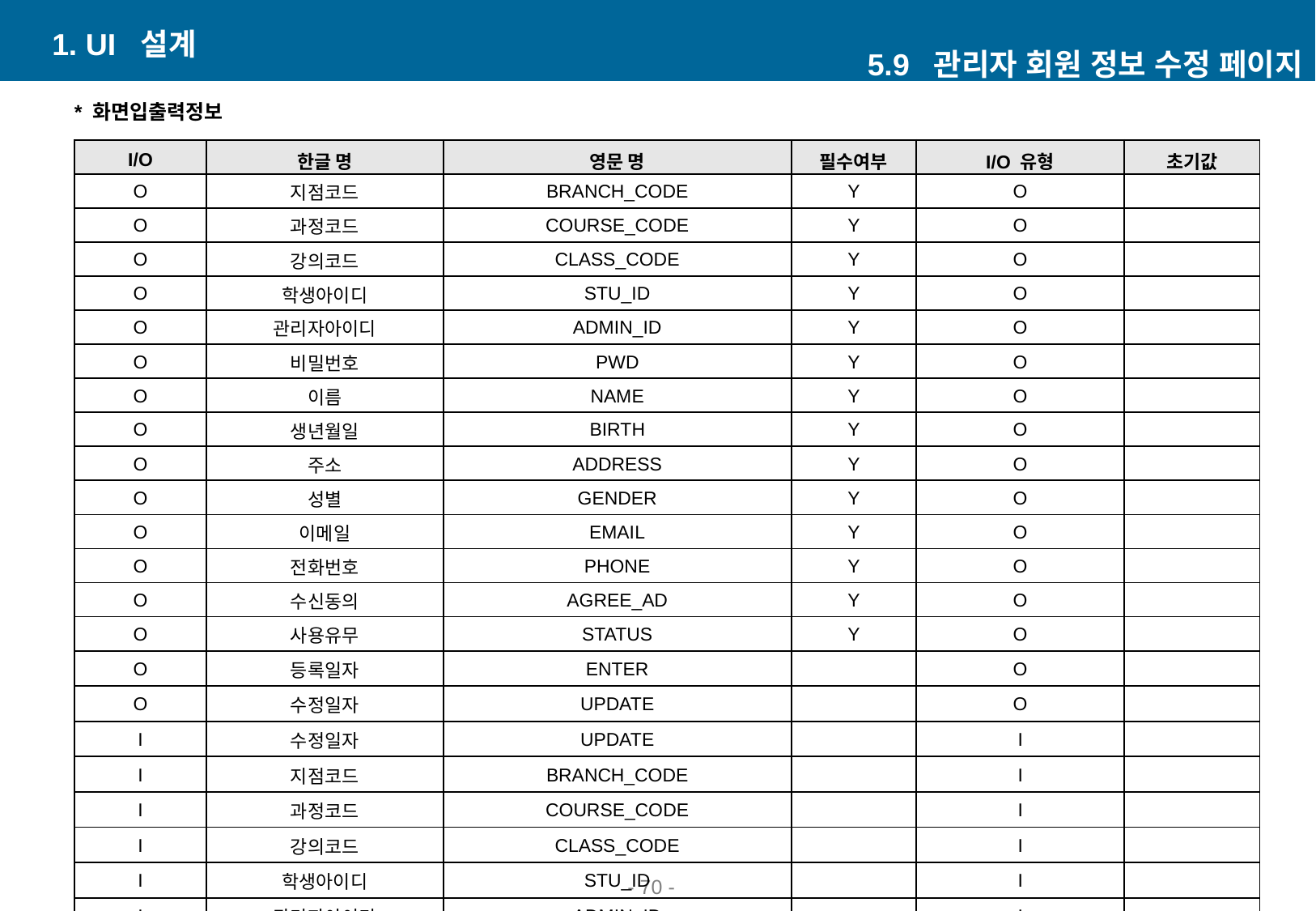

1. UI  설계
5.9  관리자 회원 정보 수정 페이지
* 화면입출력정보
| I/O | 한글 명 | 영문 명 | 필수여부 | I/O 유형 | 초기값 |
| --- | --- | --- | --- | --- | --- |
| O | 지점코드 | BRANCH\_CODE | Y | O |  |
| O | 과정코드 | COURSE\_CODE | Y | O |  |
| O | 강의코드 | CLASS\_CODE | Y | O |  |
| O | 학생아이디 | STU\_ID | Y | O |  |
| O | 관리자아이디 | ADMIN\_ID | Y | O |  |
| O | 비밀번호 | PWD | Y | O |  |
| O | 이름 | NAME | Y | O |  |
| O | 생년월일 | BIRTH | Y | O |  |
| O | 주소 | ADDRESS | Y | O |  |
| O | 성별 | GENDER | Y | O |  |
| O | 이메일 | EMAIL | Y | O |  |
| O | 전화번호 | PHONE | Y | O |  |
| O | 수신동의 | AGREE\_AD | Y | O |  |
| O | 사용유무 | STATUS | Y | O |  |
| O | 등록일자 | ENTER |  | O |  |
| O | 수정일자 | UPDATE |  | O |  |
| I | 수정일자 | UPDATE |  | I |  |
| I | 지점코드 | BRANCH\_CODE |  | I |  |
| I | 과정코드 | COURSE\_CODE |  | I |  |
| I | 강의코드 | CLASS\_CODE |  | I |  |
| I | 학생아이디 | STU\_ID |  | I |  |
| I | 관리자아이디 | ADMIN\_ID |  | I |  |
| I | 비밀번호 | PWD |  | I |  |
| I | 이름 | NAME |  | I |  |
| I | 생년월일 | BIRTH |  | I |  |
| I | 주소 | ADDRESS |  | I |  |
| I | 성별 | GENDER |  | I |  |
| I | 이메일 | EMAIL |  | I |  |
| I | 전화번호 | PHONE |  | I |  |
- 70 -